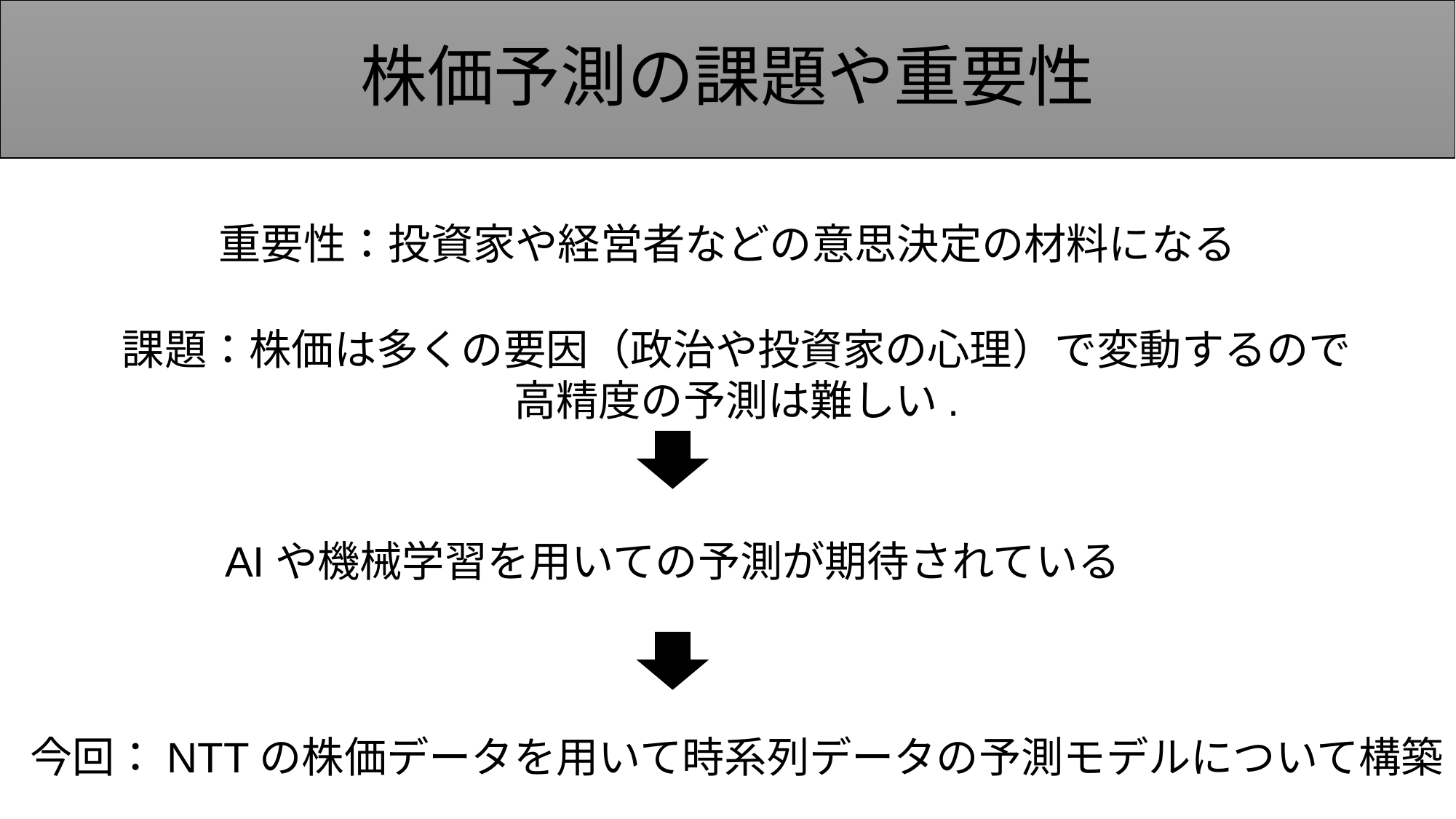

# 株価予測の課題や重要性
重要性：投資家や経営者などの意思決定の材料になる
課題：株価は多くの要因（政治や投資家の心理）で変動するので高精度の予測は難しい.

AIや機械学習を用いての予測が期待されている

今回：NTTの株価データを用いて時系列データの予測モデルについて構築